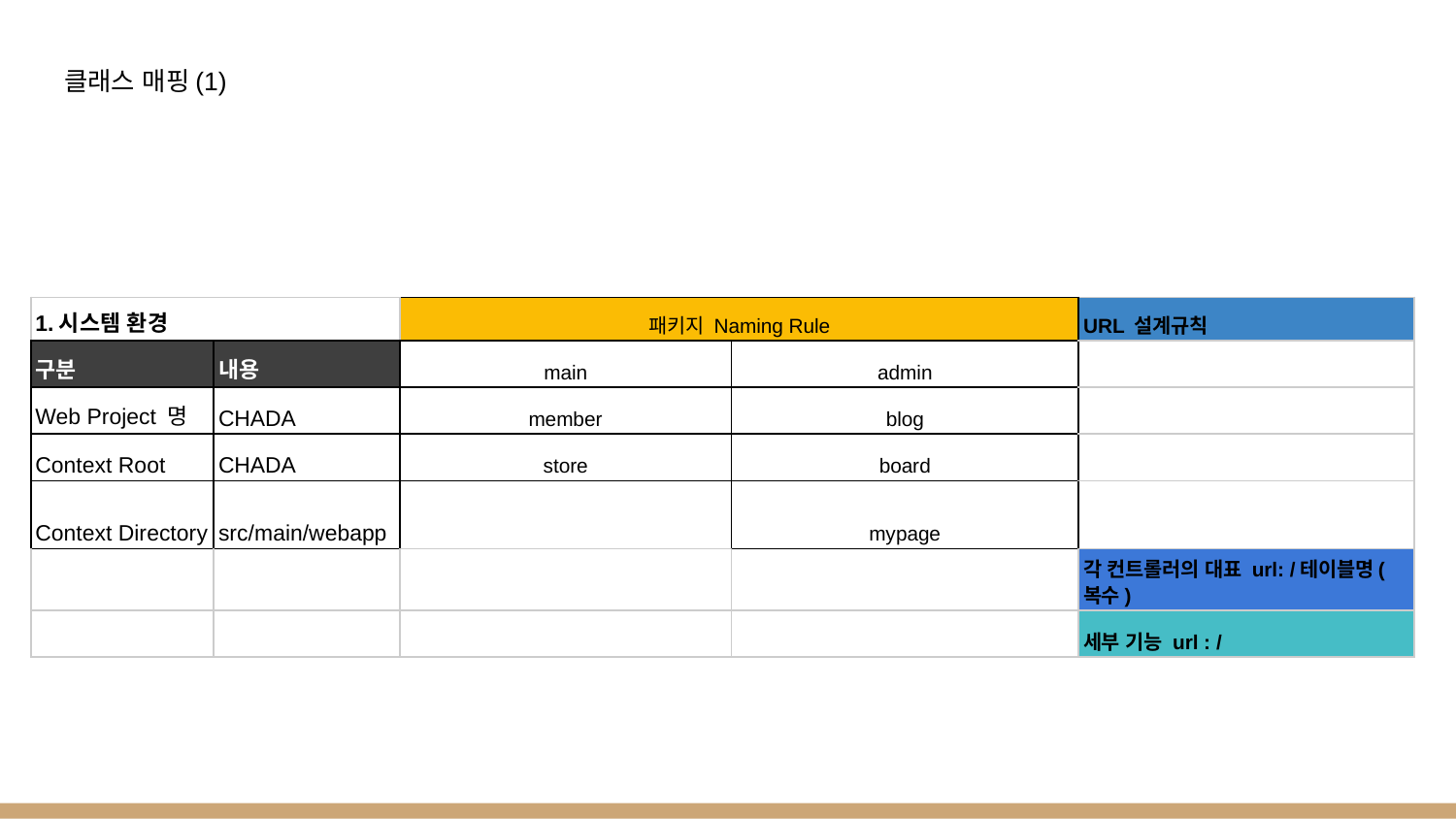

# 클래스 매핑(1)
| 1.시스템 환경 |  | 패키지 Naming Rule |  | URL 설계규칙 |
| --- | --- | --- | --- | --- |
| 구분 | 내용 | main | admin |  |
| Web Project 명 | CHADA | member | blog |  |
| Context Root | CHADA | store | board |  |
| Context Directory | src/main/webapp |  | mypage |  |
|  |  |  |  | 각 컨트롤러의 대표 url: /테이블명(복수) |
|  |  |  |  | 세부 기능 url : / |